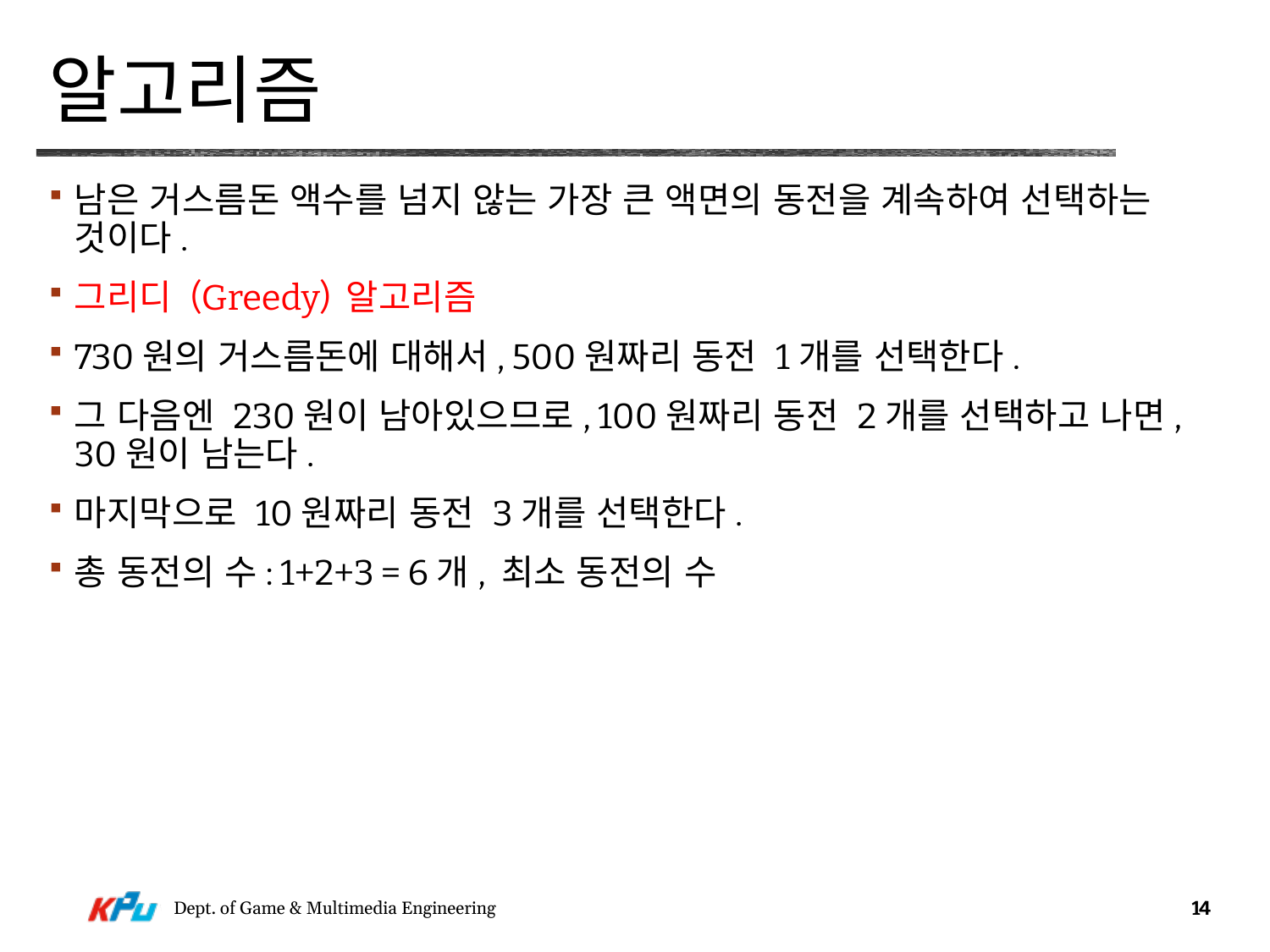

# 알고리즘
남은 거스름돈 액수를 넘지 않는 가장 큰 액면의 동전을 계속하여 선택하는 것이다.
그리디 (Greedy) 알고리즘
730원의 거스름돈에 대해서, 500원짜리 동전 1개를 선택한다.
그 다음엔 230원이 남아있으므로, 100원짜리 동전 2개를 선택하고 나면, 30원이 남는다.
마지막으로 10원짜리 동전 3개를 선택한다.
총 동전의 수: 1+2+3 = 6개, 최소 동전의 수

Dept. of Game & Multimedia Engineering
14